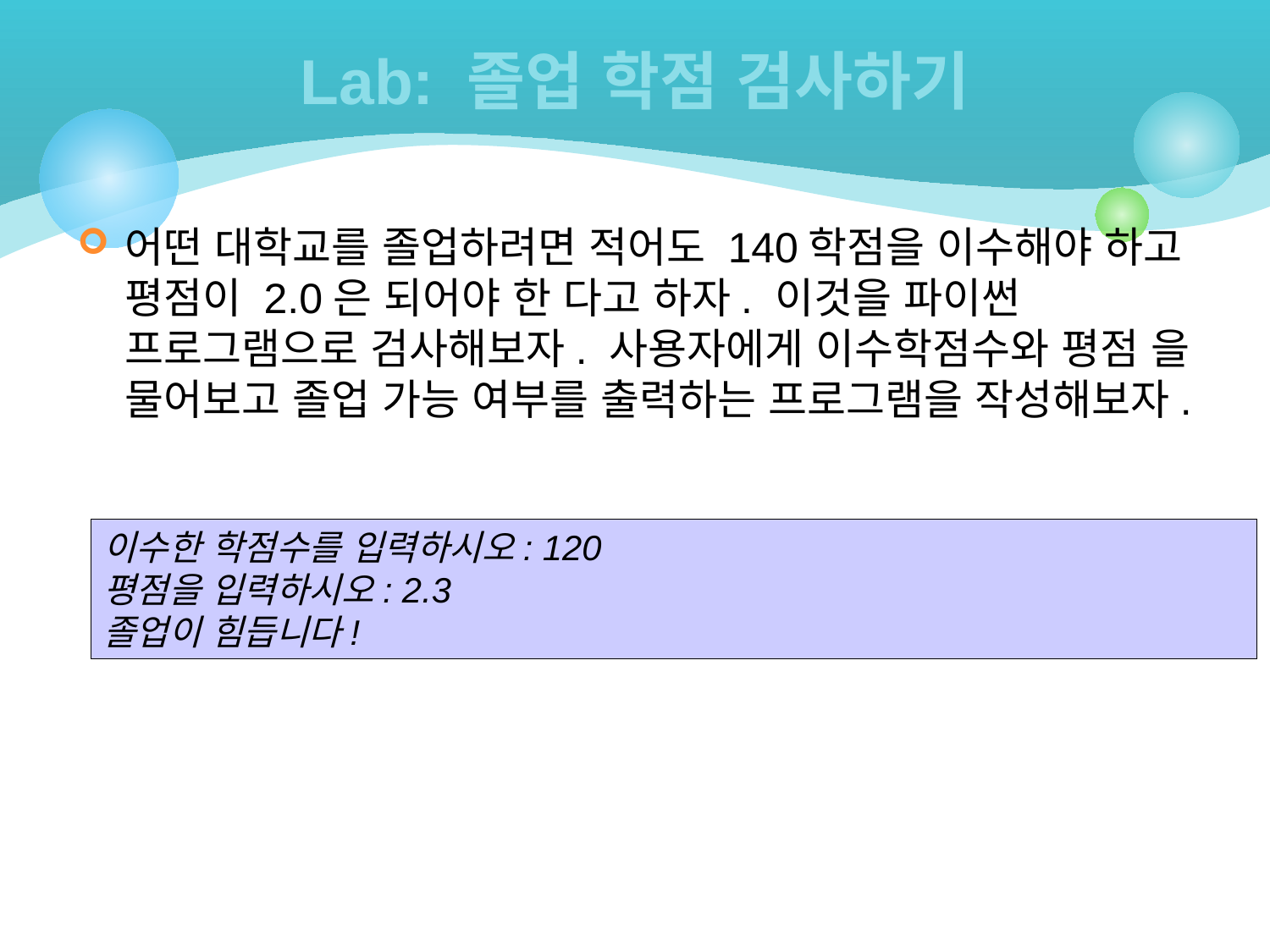

# Lab: 졸업 학점 검사하기
어떤 대학교를 졸업하려면 적어도 140학점을 이수해야 하고 평점이 2.0은 되어야 한 다고 하자. 이것을 파이썬 프로그램으로 검사해보자. 사용자에게 이수학점수와 평점 을 물어보고 졸업 가능 여부를 출력하는 프로그램을 작성해보자.
이수한 학점수를 입력하시오: 120
평점을 입력하시오: 2.3
졸업이 힘듭니다!